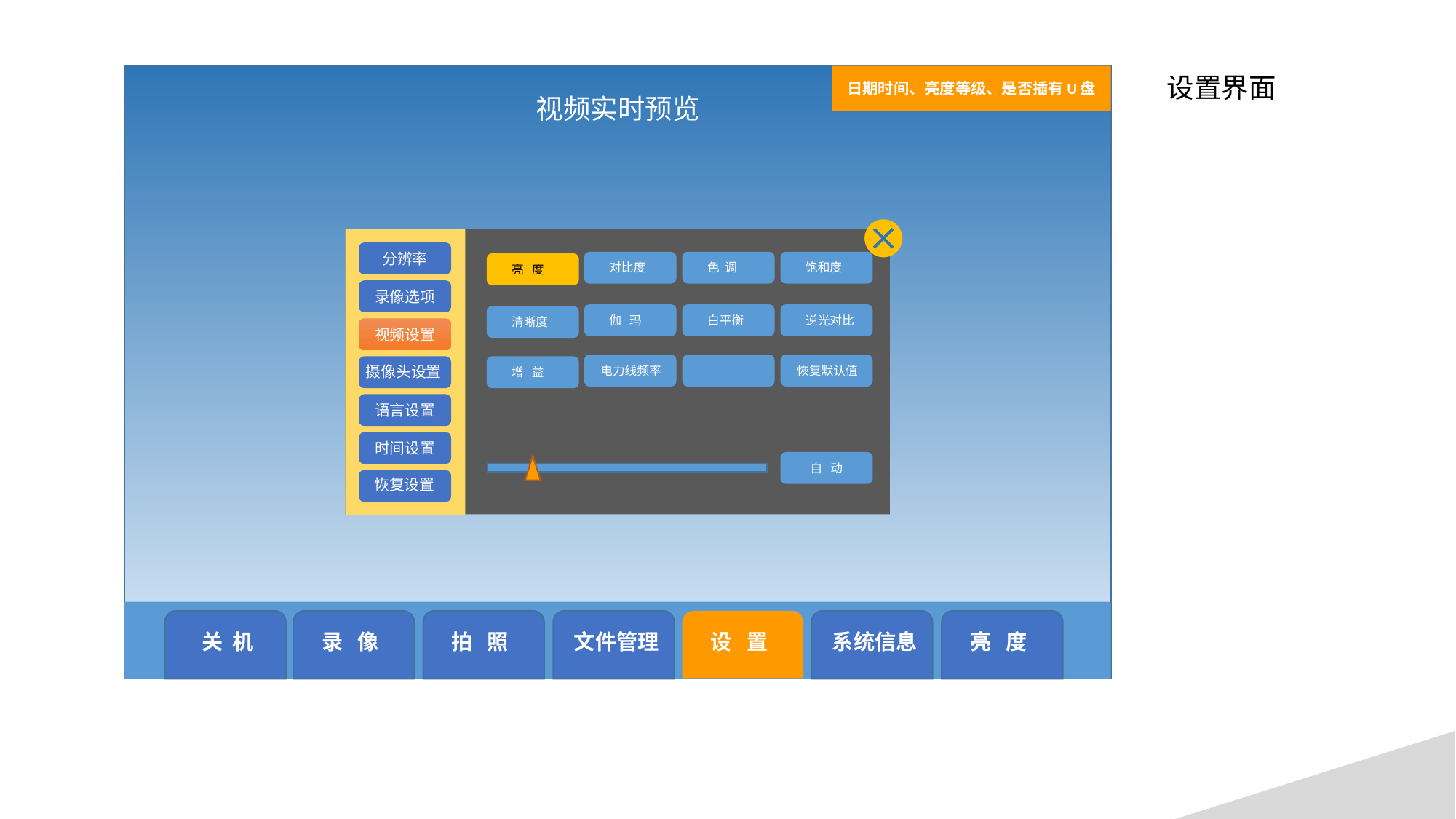

日期时间、亮度等级、是否插有U盘
设置界面
视频实时预览

分辨率

对比度
色  调
饱和度
亮   度
录像选项

伽   玛
白平衡
逆光对比
清晰度
视频设置

摄像头设置
电力线频率
恢复默认值
增   益
语言设置
时间设置

自   动

恢复设置

关  机
录   像
拍   照
文件管理
设   置
系统信息
亮   度